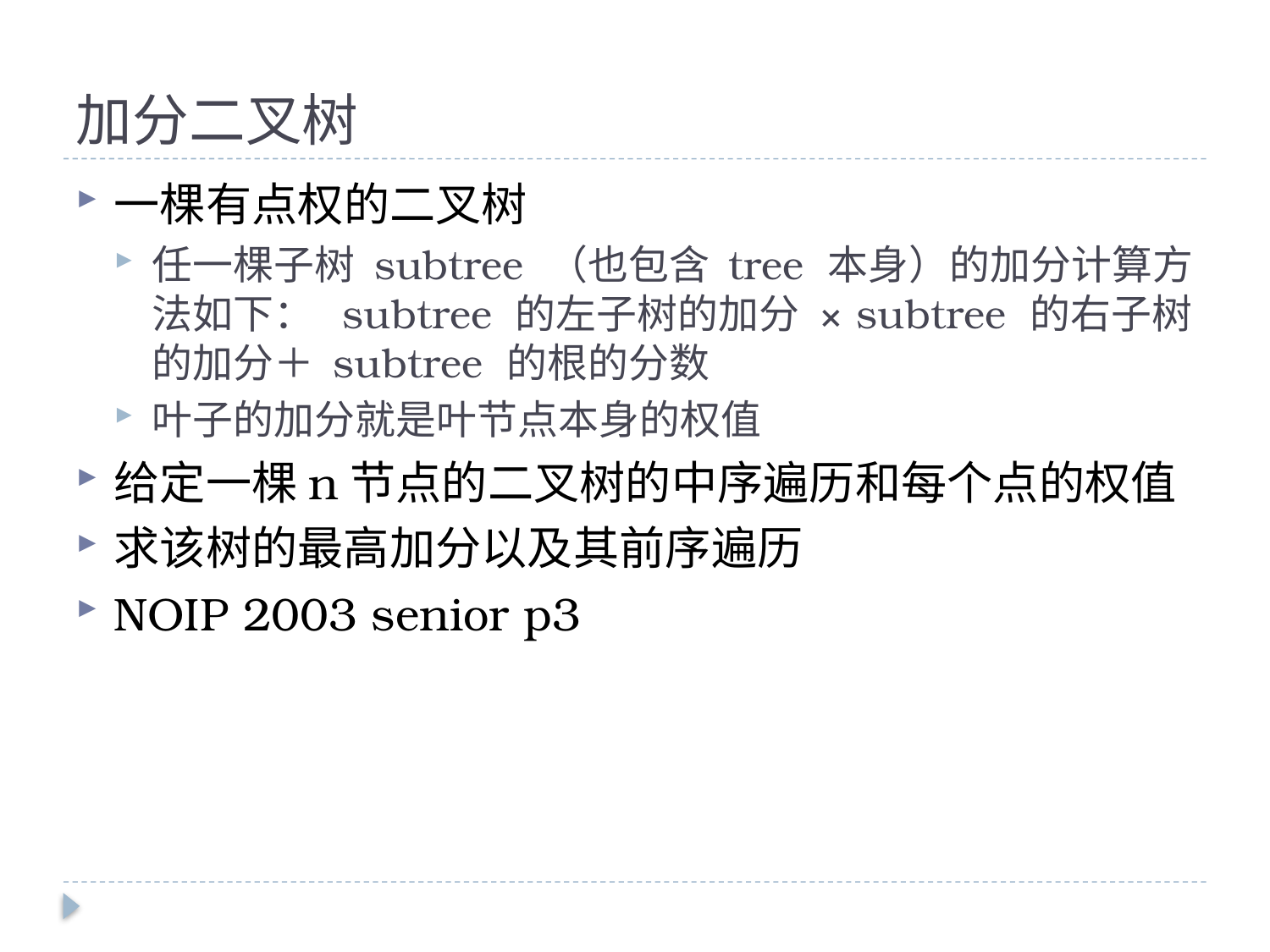

# 加分二叉树
一棵有点权的二叉树
任一棵子树 subtree （也包含 tree 本身）的加分计算方法如下：  subtree 的左子树的加分 × subtree 的右子树的加分＋ subtree 的根的分数
叶子的加分就是叶节点本身的权值
给定一棵n节点的二叉树的中序遍历和每个点的权值
求该树的最高加分以及其前序遍历
NOIP 2003 senior p3